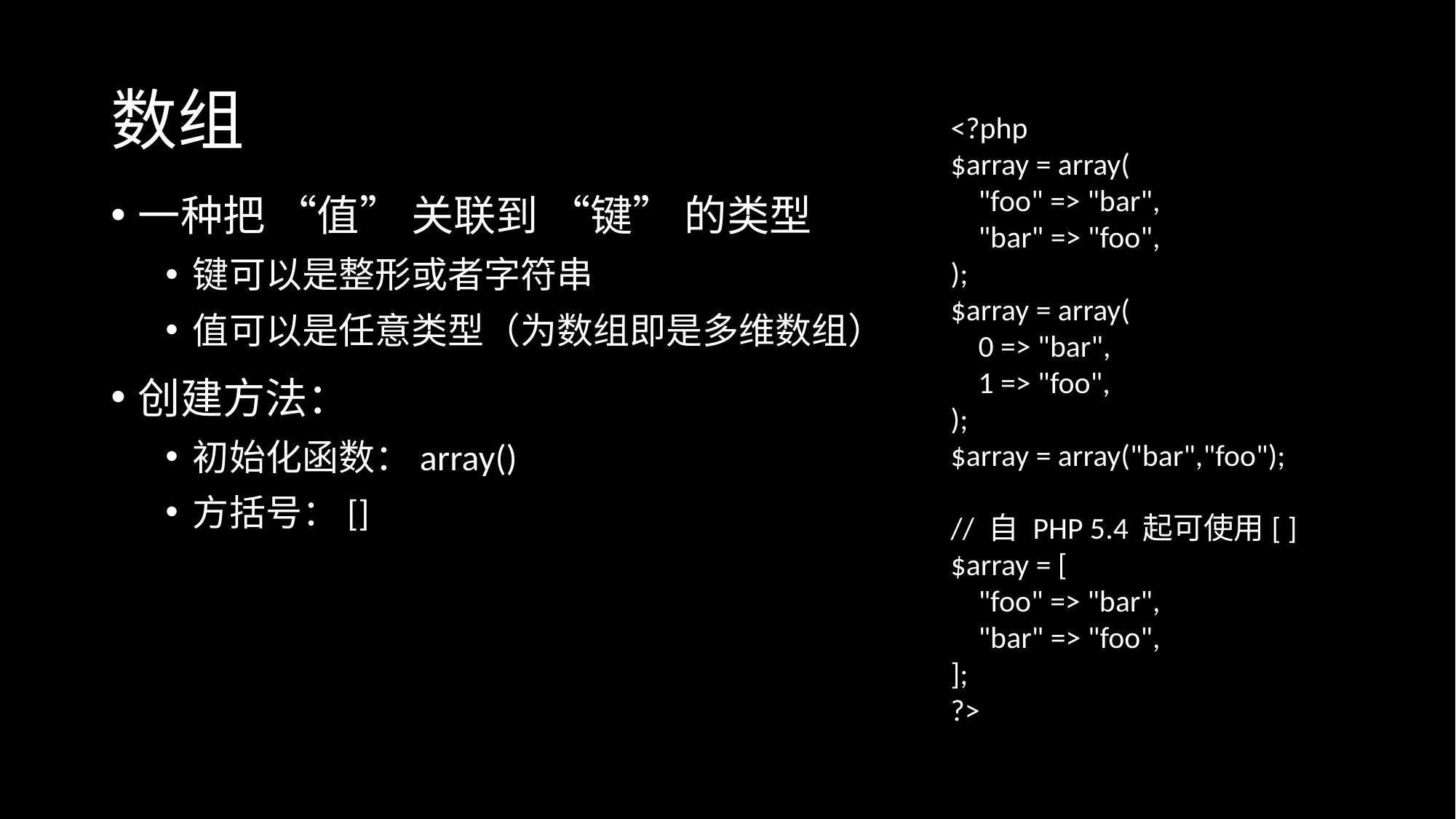

# 数组
<?php
$array = array(
    "foo" => "bar",
    "bar" => "foo",
);
$array = array(
    0 => "bar",
    1 => "foo",
);
$array = array("bar","foo");

// 自 PHP 5.4 起可使用[ ]
$array = [
    "foo" => "bar",
    "bar" => "foo",
];
?>
一种把 “值” 关联到 “键” 的类型
键可以是整形或者字符串
值可以是任意类型（为数组即是多维数组）
创建方法：
初始化函数：array()
方括号：[]